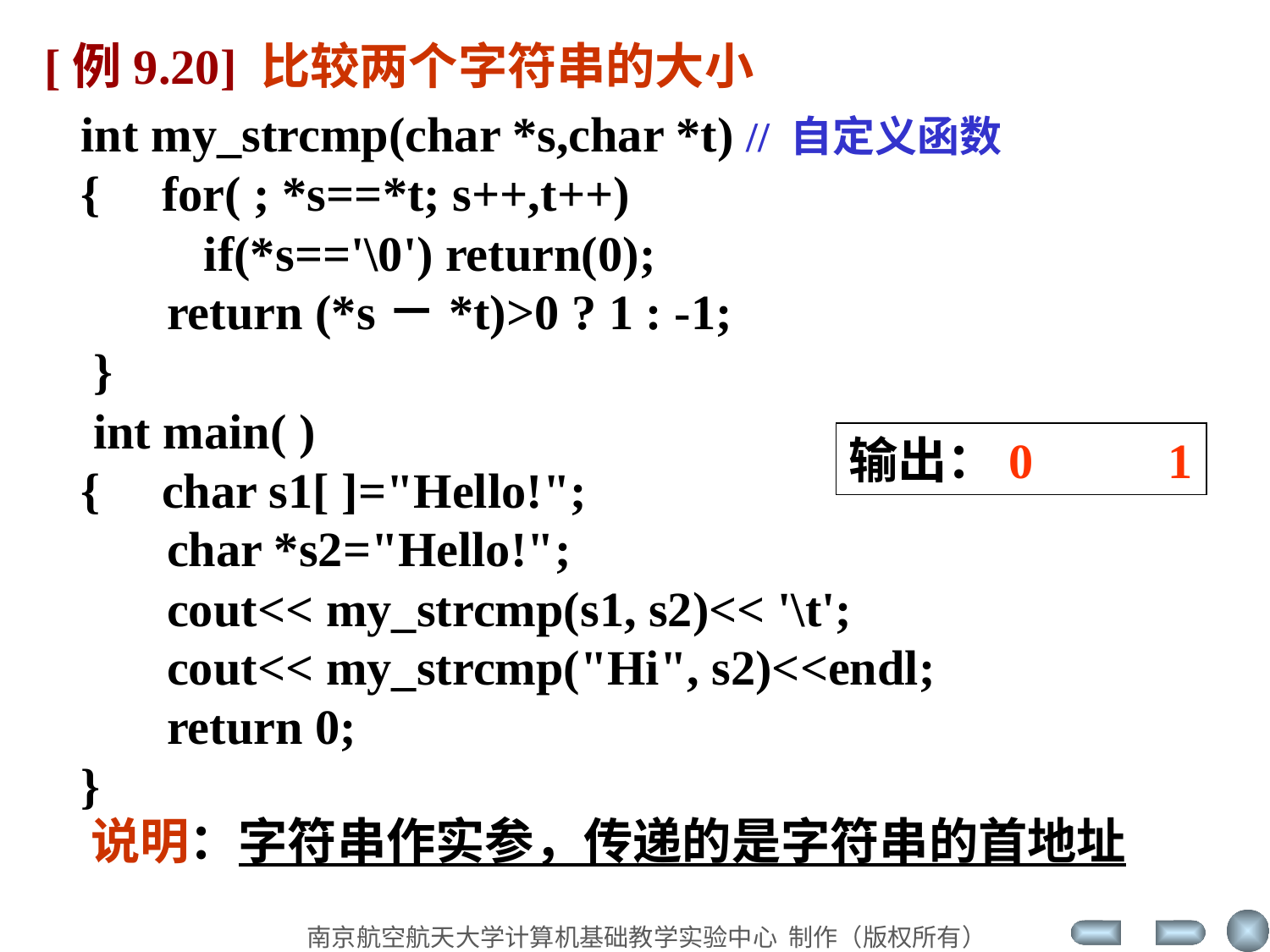

[例9.20] 比较两个字符串的大小
   int my_strcmp(char *s,char *t) // 自定义函数
   {     for( ; *s==*t; s++,t++)
             if(*s=='\0') return(0);
          return (*s－*t)>0 ? 1 : -1;
    }
    int main( )
   {     char s1[ ]="Hello!";
          char *s2="Hello!";
          cout<< my_strcmp(s1, s2)<< '\t';
          cout<< my_strcmp("Hi", s2)<<endl;
          return 0;
   }
输出：0           1
说明：字符串作实参，传递的是字符串的首地址